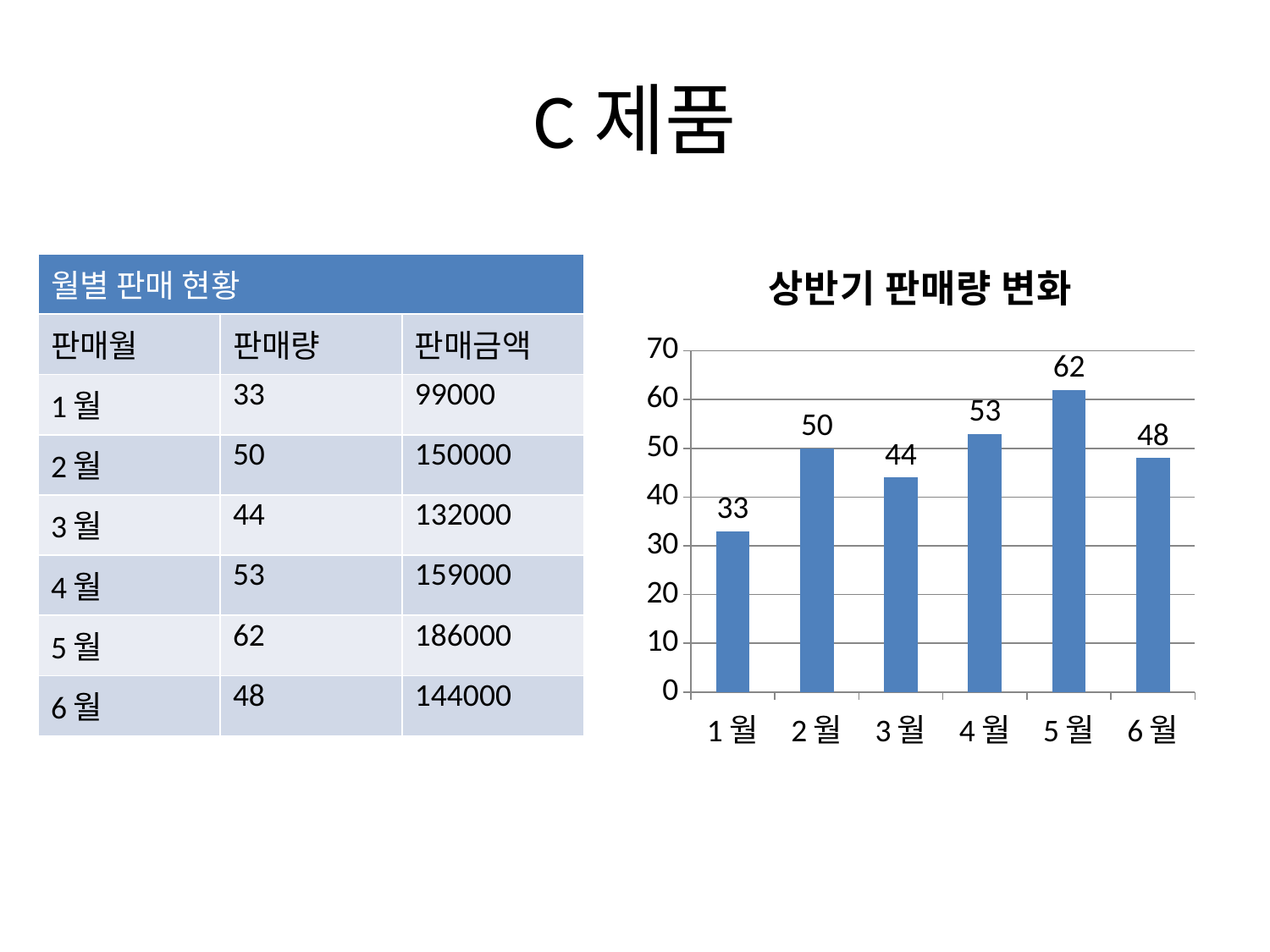

# C제품

### Chart

| Category | 상반기 판매량 변화 |
|---|---|
| 1월 | 33.0 |
| 2월 | 50.0 |
| 3월 | 44.0 |
| 4월 | 53.0 |
| 5월 | 62.0 |
| 6월 | 48.0 |
| 월별 판매 현황 |  |  |
| --- | --- | --- |
| 판매월 | 판매량 | 판매금액 |
| 1월 | 33 | 99000 |
| 2월 | 50 | 150000 |
| 3월 | 44 | 132000 |
| 4월 | 53 | 159000 |
| 5월 | 62 | 186000 |
| 6월 | 48 | 144000 |